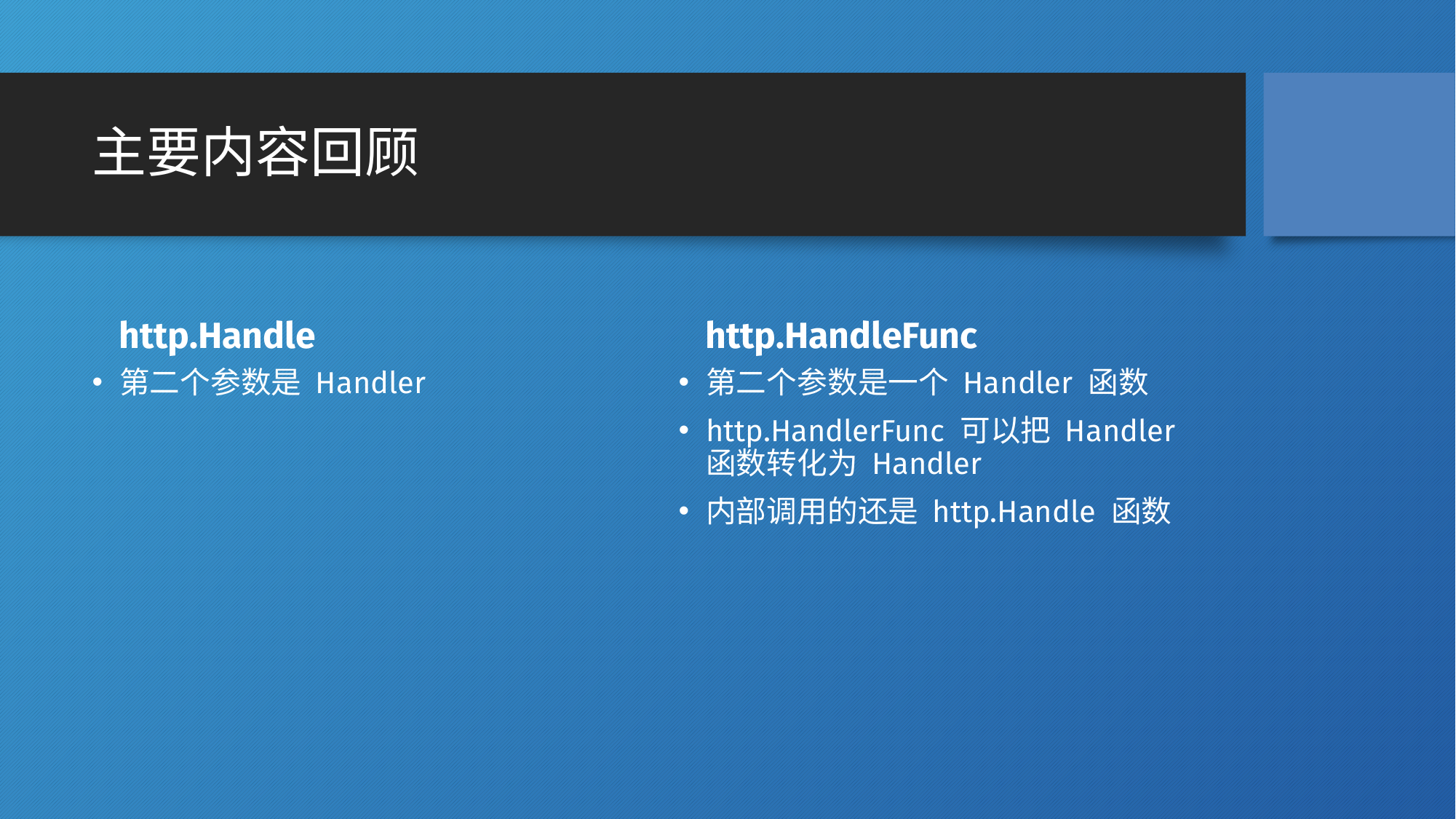

# 主要内容回顾
http.Handle
http.HandleFunc
第二个参数是 Handler
第二个参数是一个 Handler 函数
http.HandlerFunc 可以把 Handler 函数转化为 Handler
内部调用的还是 http.Handle 函数